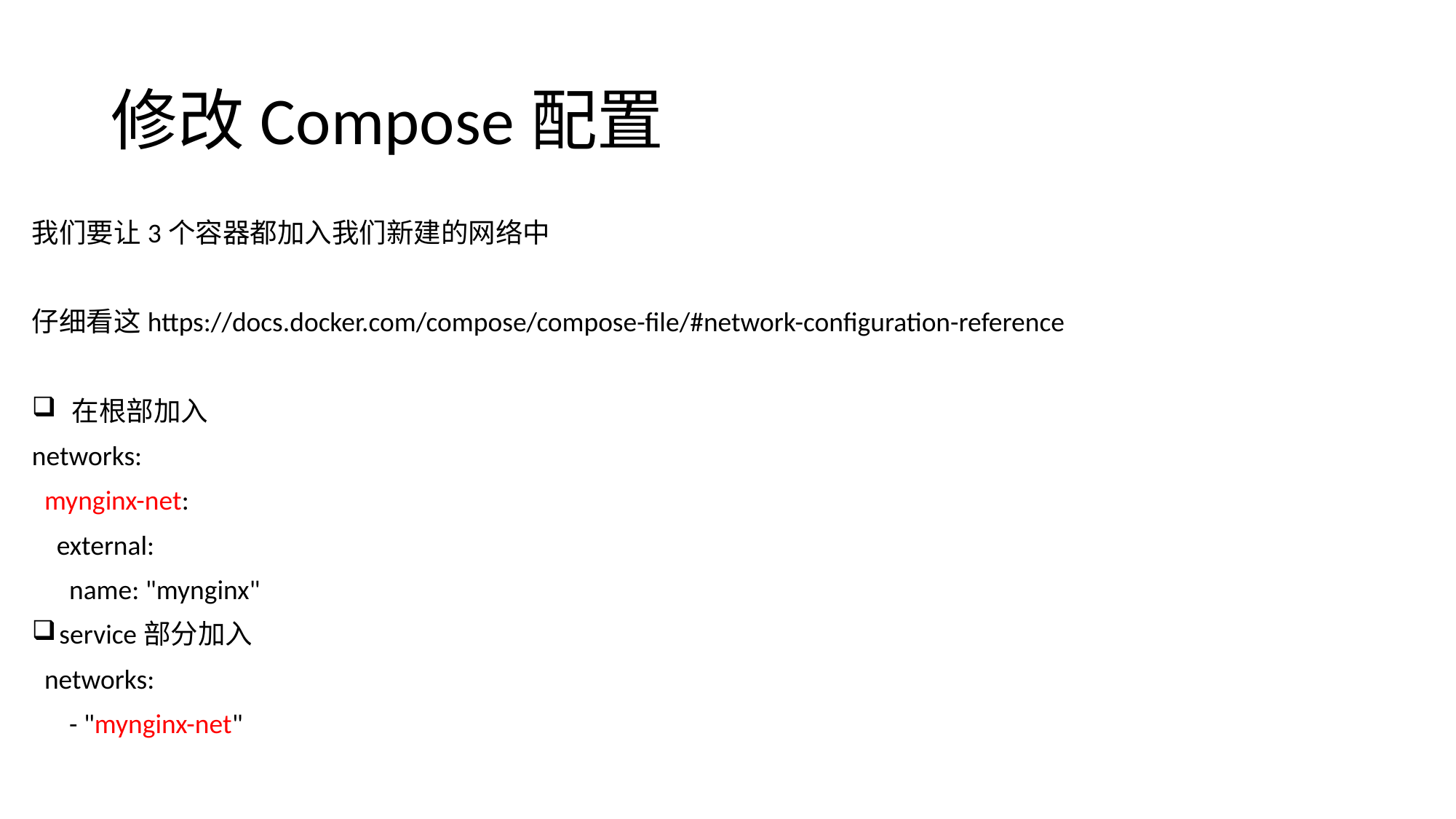

# 修改Compose配置
我们要让3个容器都加入我们新建的网络中

仔细看这https://docs.docker.com/compose/compose-file/#network-configuration-reference

 在根部加入
networks:
  mynginx-net:
    external:
      name: "mynginx"
service部分加入
  networks:
      - "mynginx-net"